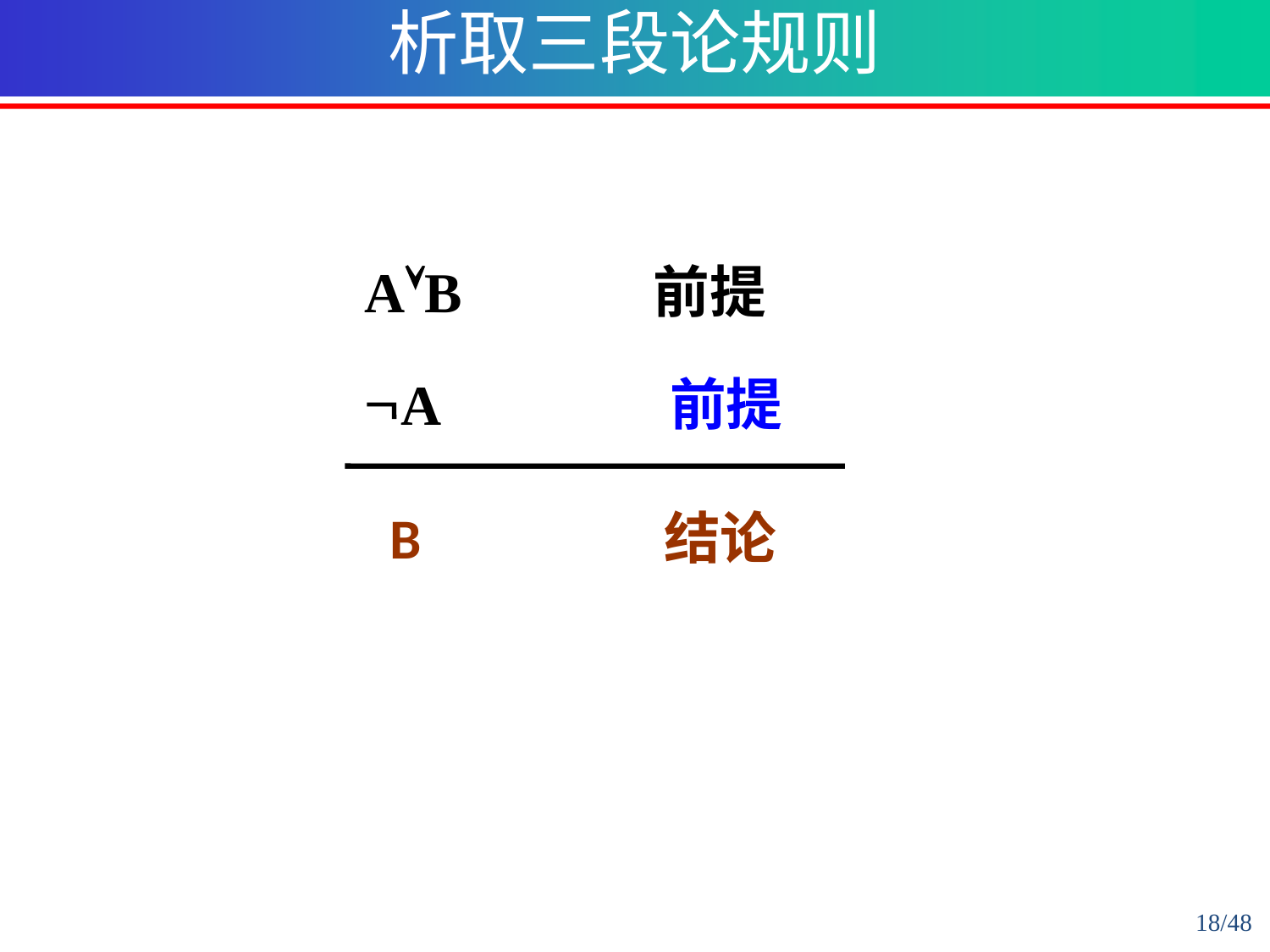

析取三段论规则
          A∨B              前提
          ¬A                 前提
            B                  结论

18/48